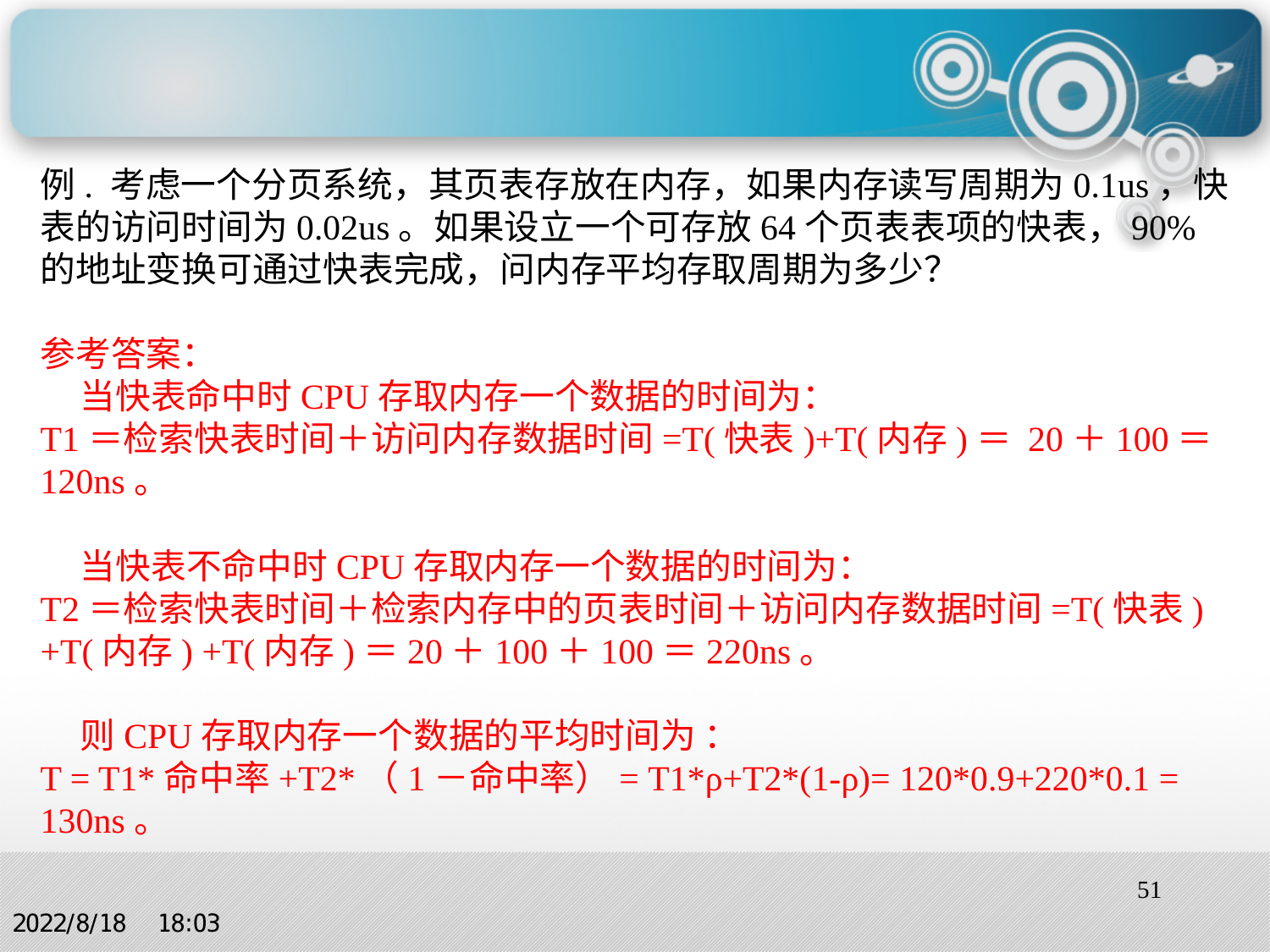

例. 考虑一个分页系统，其页表存放在内存，如果内存读写周期为0.1us，快表的访问时间为0.02us。如果设立一个可存放64个页表表项的快表，90%的地址变换可通过快表完成，问内存平均存取周期为多少？

参考答案：
    当快表命中时CPU存取内存一个数据的时间为：
T1＝检索快表时间＋访问内存数据时间=T(快表)+T(内存)＝ 20＋100＝120ns。

    当快表不命中时CPU存取内存一个数据的时间为：
T2＝检索快表时间＋检索内存中的页表时间＋访问内存数据时间=T(快表)+T(内存) +T(内存)＝20＋100＋100＝220ns。

    则CPU存取内存一个数据的平均时间为 ：
T = T1*命中率+T2*（1－命中率）= T1*ρ+T2*(1-ρ)= 120*0.9+220*0.1 = 130ns。
51
2022/8/18    18:03